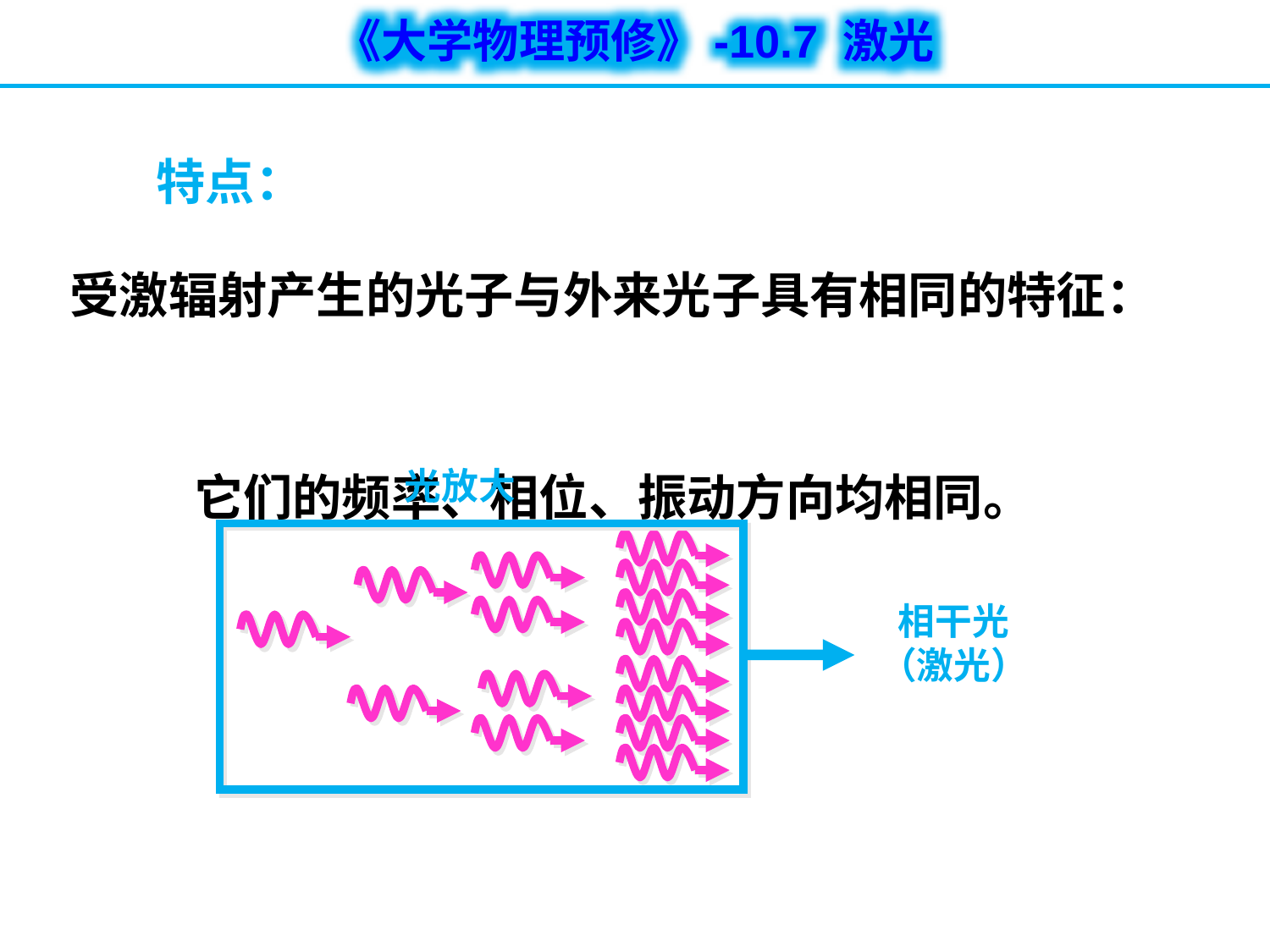

特点：
受激辐射产生的光子与外来光子具有相同的特征：
          它们的频率、相位、振动方向均相同。
光放大

相干光（激光）